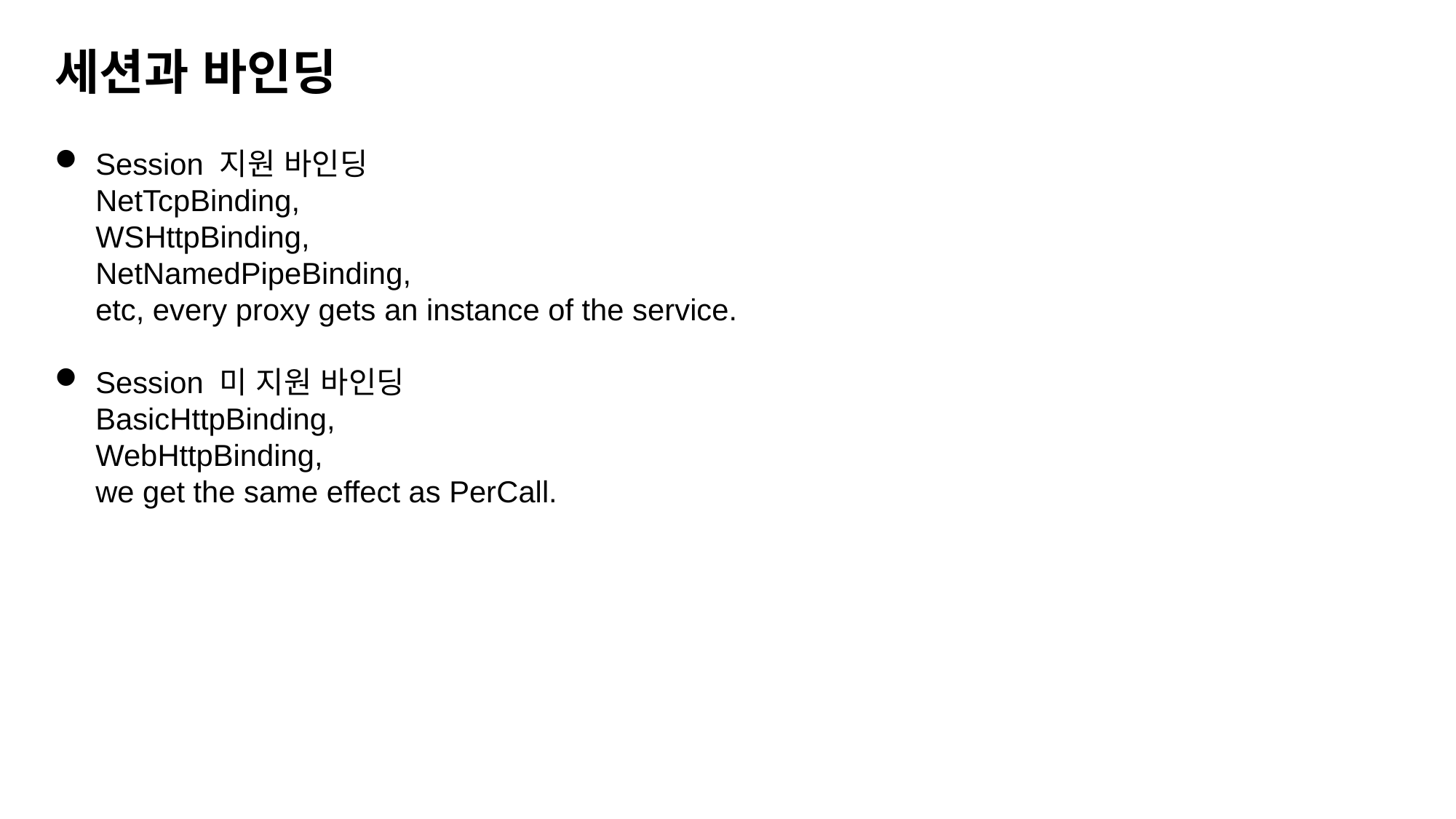

세션과 바인딩
Session 지원 바인딩
NetTcpBinding,
WSHttpBinding,
NetNamedPipeBinding,
etc, every proxy gets an instance of the service.
Session 미 지원 바인딩
BasicHttpBinding,
WebHttpBinding,
we get the same effect as PerCall.